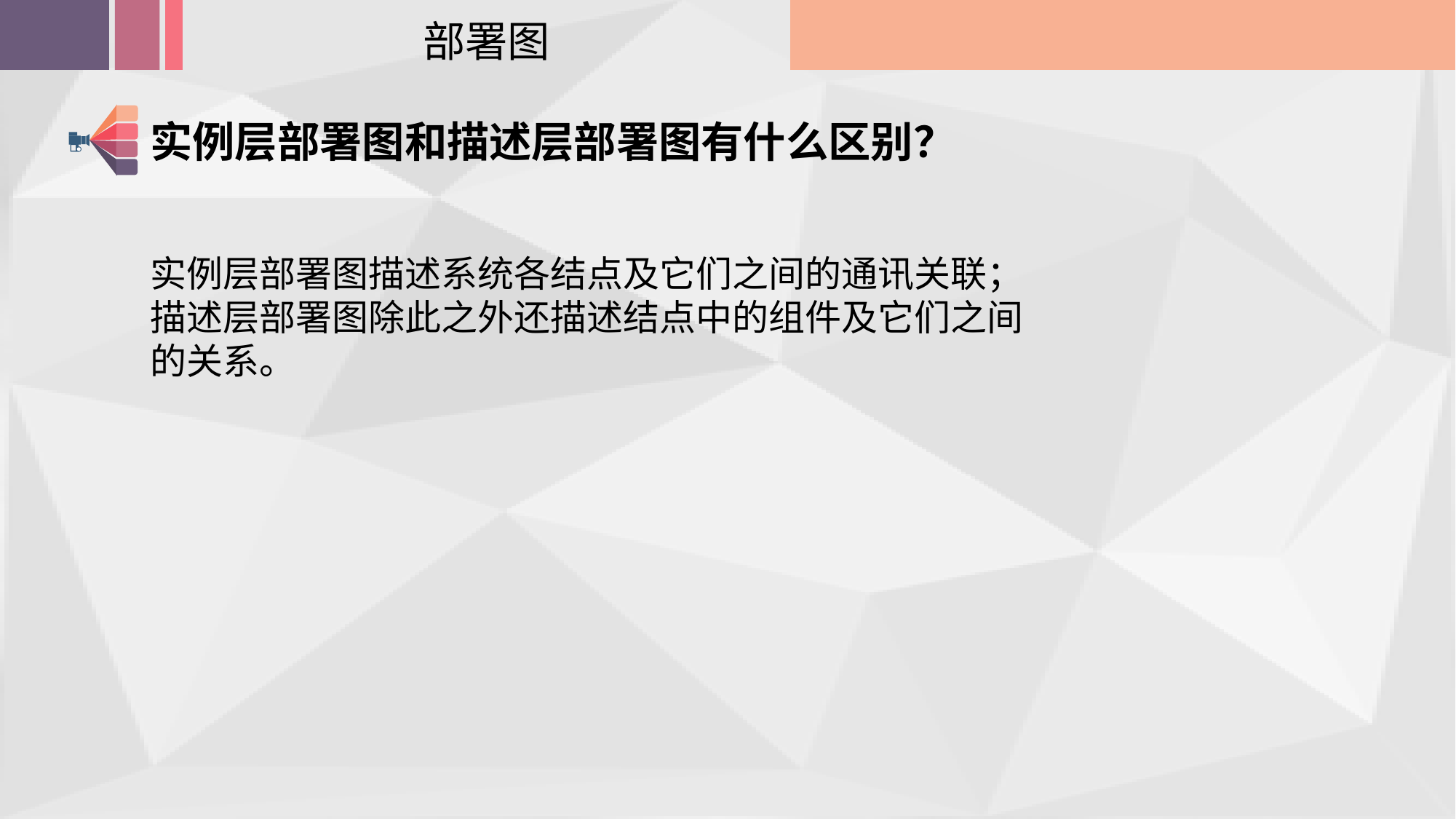

部署图

实例层部署图和描述层部署图有什么区别？
实例层部署图描述系统各结点及它们之间的通讯关联；描述层部署图除此之外还描述结点中的组件及它们之间的关系。